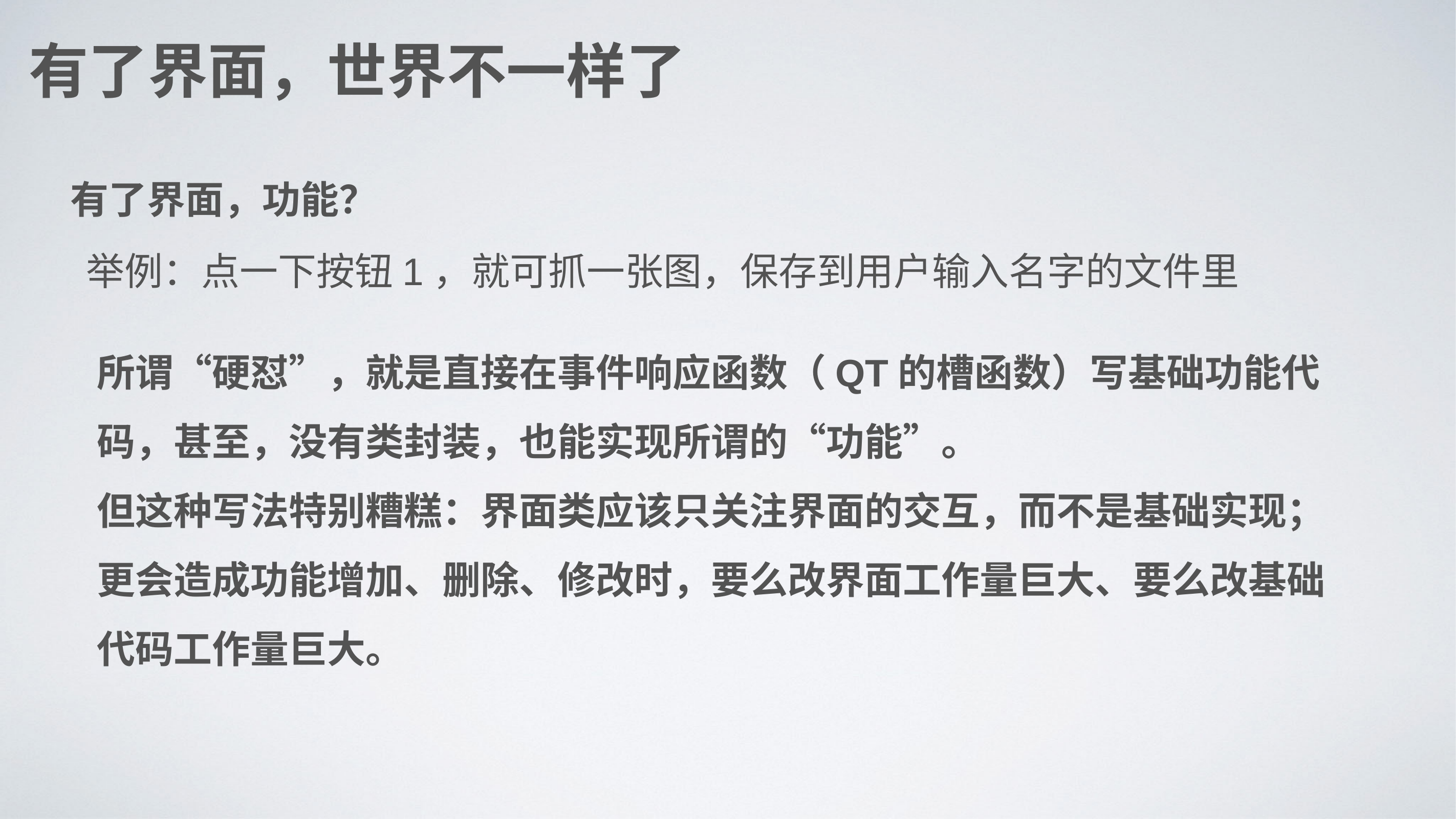

有了界面，世界不一样了
有了界面，功能？
举例：点一下按钮1，就可抓一张图，保存到用户输入名字的文件里
所谓“硬怼”，就是直接在事件响应函数（QT的槽函数）写基础功能代码，甚至，没有类封装，也能实现所谓的“功能”。
但这种写法特别糟糕：界面类应该只关注界面的交互，而不是基础实现；更会造成功能增加、删除、修改时，要么改界面工作量巨大、要么改基础代码工作量巨大。